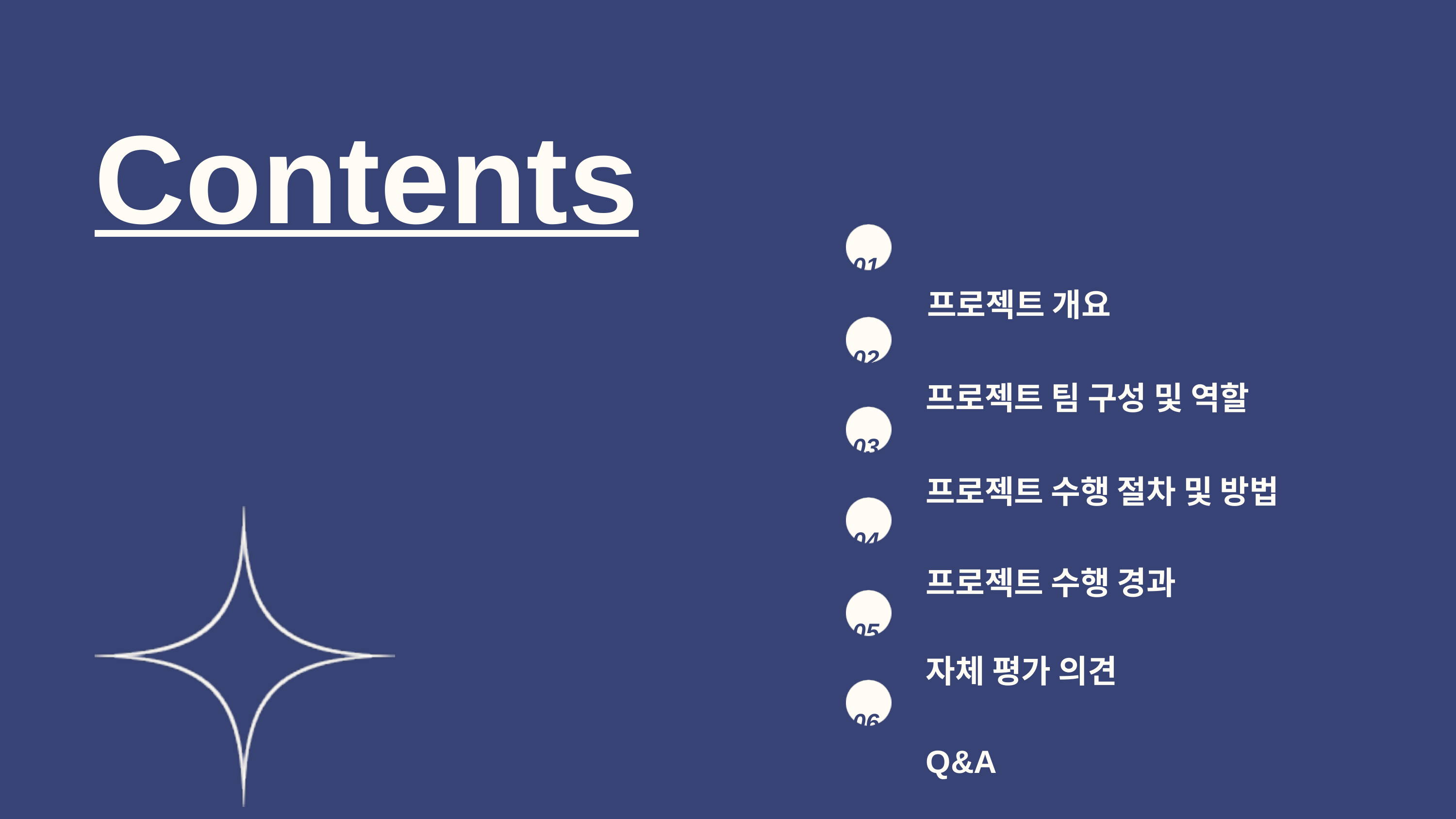

Contents

프로젝트 개요
01

프로젝트 팀 구성 및 역할
02

03
프로젝트 수행 절차 및 방법

프로젝트 수행 경과
04

자체 평가 의견
05

Q&A
06